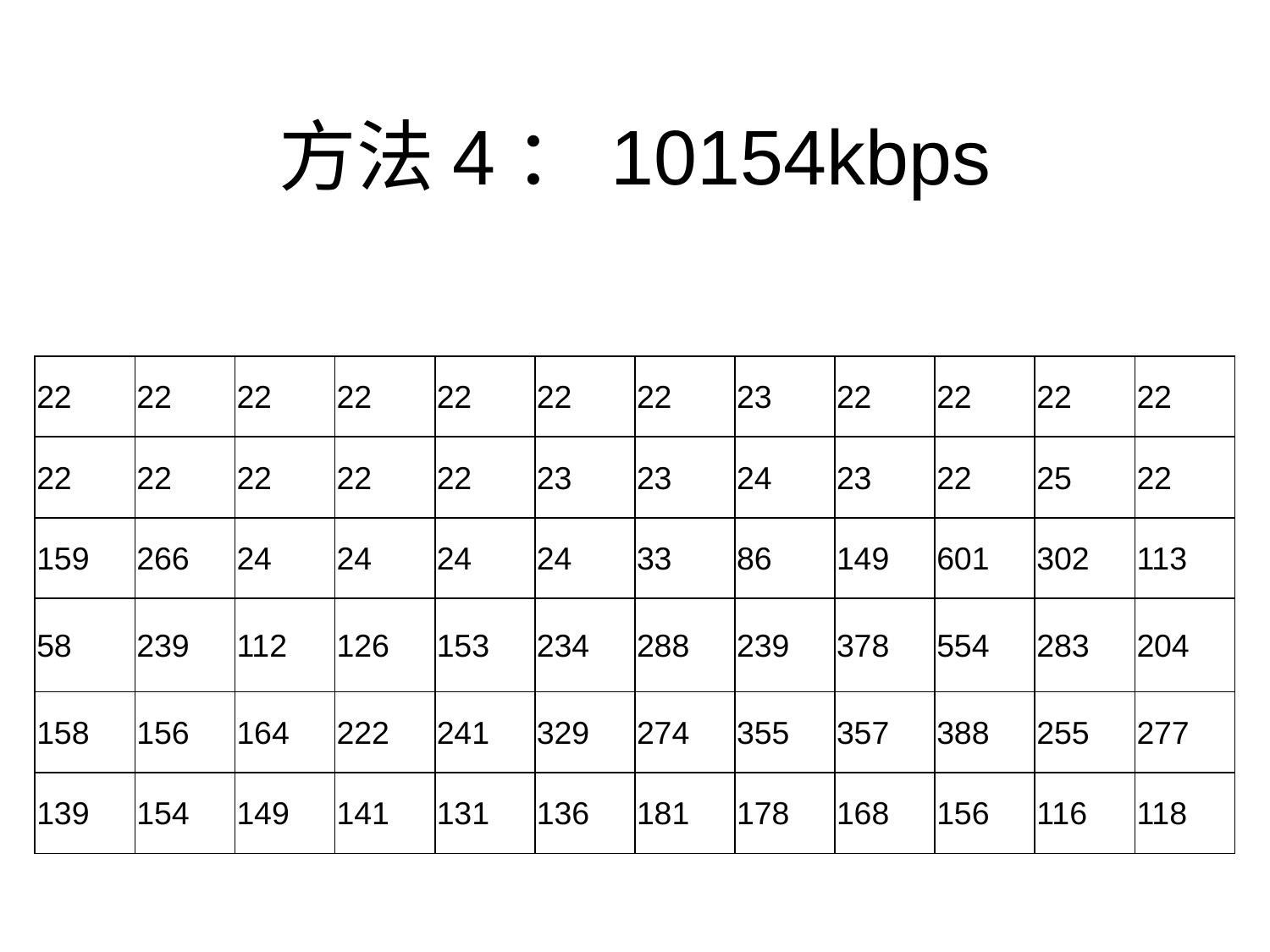

# 方法4：10154kbps
| 22 | 22 | 22 | 22 | 22 | 22 | 22 | 23 | 22 | 22 | 22 | 22 |
| --- | --- | --- | --- | --- | --- | --- | --- | --- | --- | --- | --- |
| 22 | 22 | 22 | 22 | 22 | 23 | 23 | 24 | 23 | 22 | 25 | 22 |
| 159 | 266 | 24 | 24 | 24 | 24 | 33 | 86 | 149 | 601 | 302 | 113 |
| 58 | 239 | 112 | 126 | 153 | 234 | 288 | 239 | 378 | 554 | 283 | 204 |
| 158 | 156 | 164 | 222 | 241 | 329 | 274 | 355 | 357 | 388 | 255 | 277 |
| 139 | 154 | 149 | 141 | 131 | 136 | 181 | 178 | 168 | 156 | 116 | 118 |